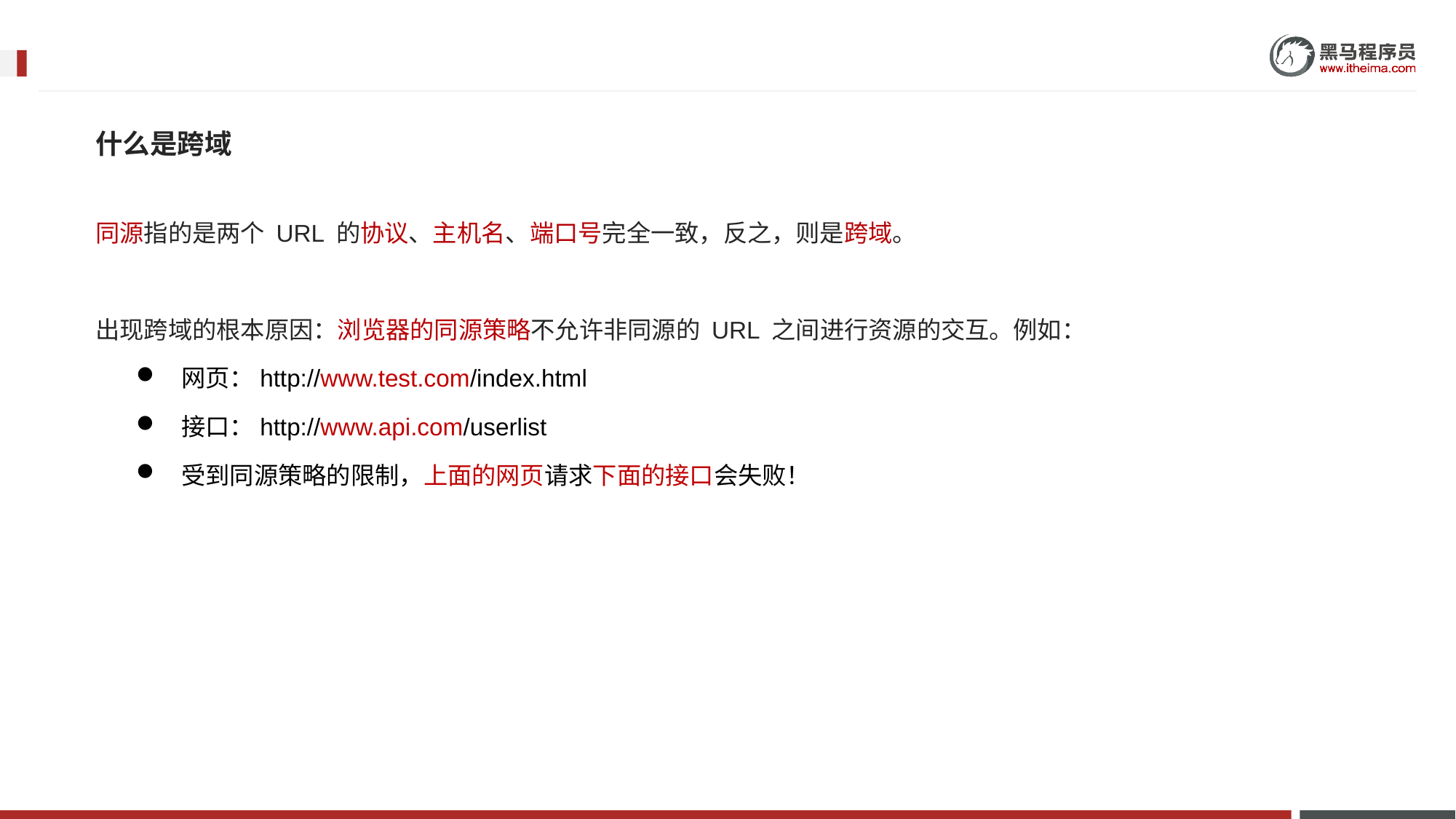

什么是跨域
同源指的是两个 URL 的协议、主机名、端口号完全一致，反之，则是跨域。

出现跨域的根本原因：浏览器的同源策略不允许非同源的 URL 之间进行资源的交互。例如：
网页：http://www.test.com/index.html
接口：http://www.api.com/userlist
受到同源策略的限制，上面的网页请求下面的接口会失败！